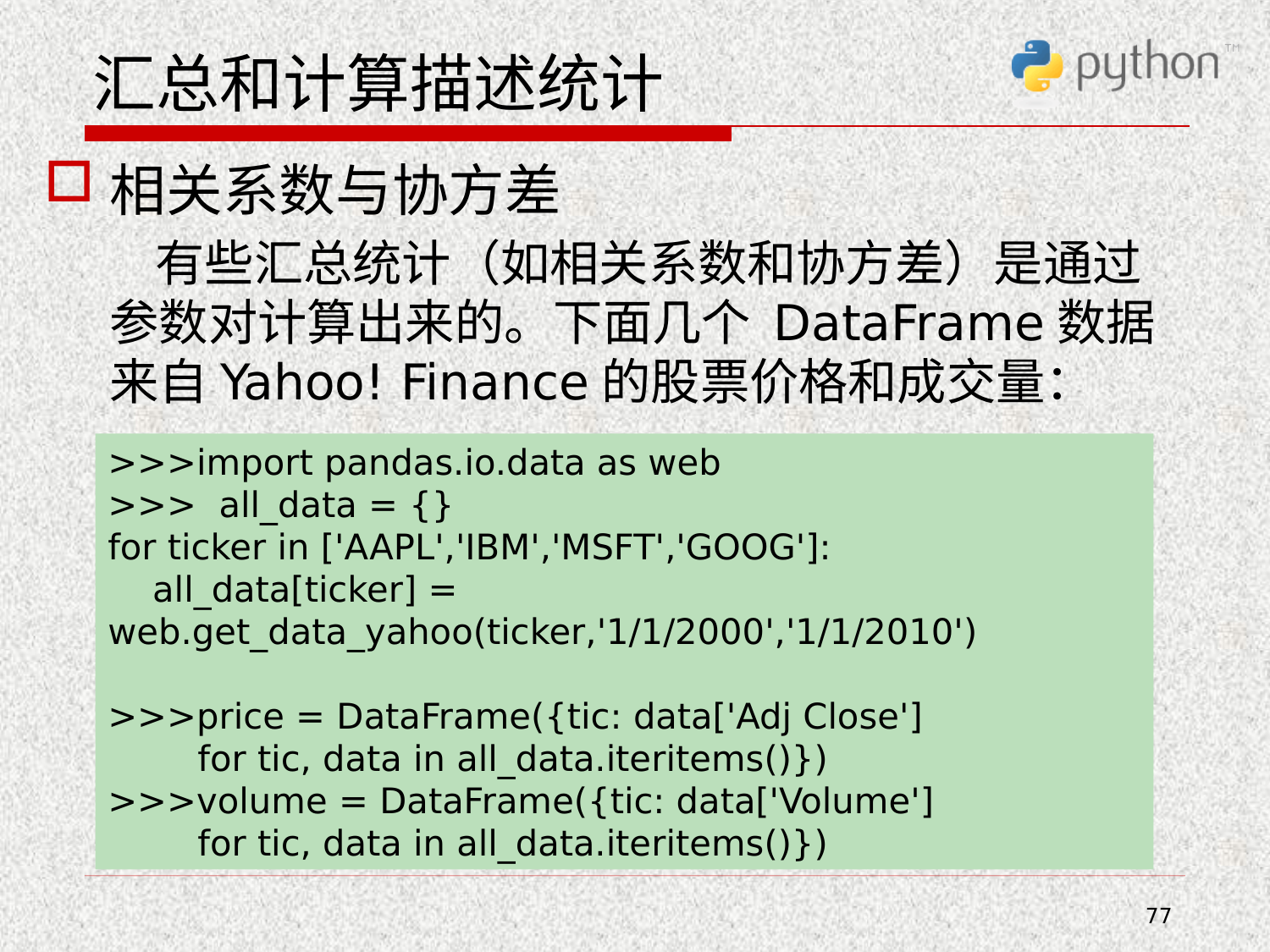

# 汇总和计算描述统计
相关系数与协方差
         有些汇总统计（如相关系数和协方差）是通过参数对计算出来的。下面几个 DataFrame数据来自Yahoo! Finance的股票价格和成交量：

>>>import pandas.io.data as web
>>>  all_data = {}
for ticker in ['AAPL','IBM','MSFT','GOOG']:
    all_data[ticker] = web.get_data_yahoo(ticker,'1/1/2000','1/1/2010')

>>>price = DataFrame({tic: data['Adj Close']
        for tic, data in all_data.iteritems()})
>>>volume = DataFrame({tic: data['Volume']
        for tic, data in all_data.iteritems()})
77